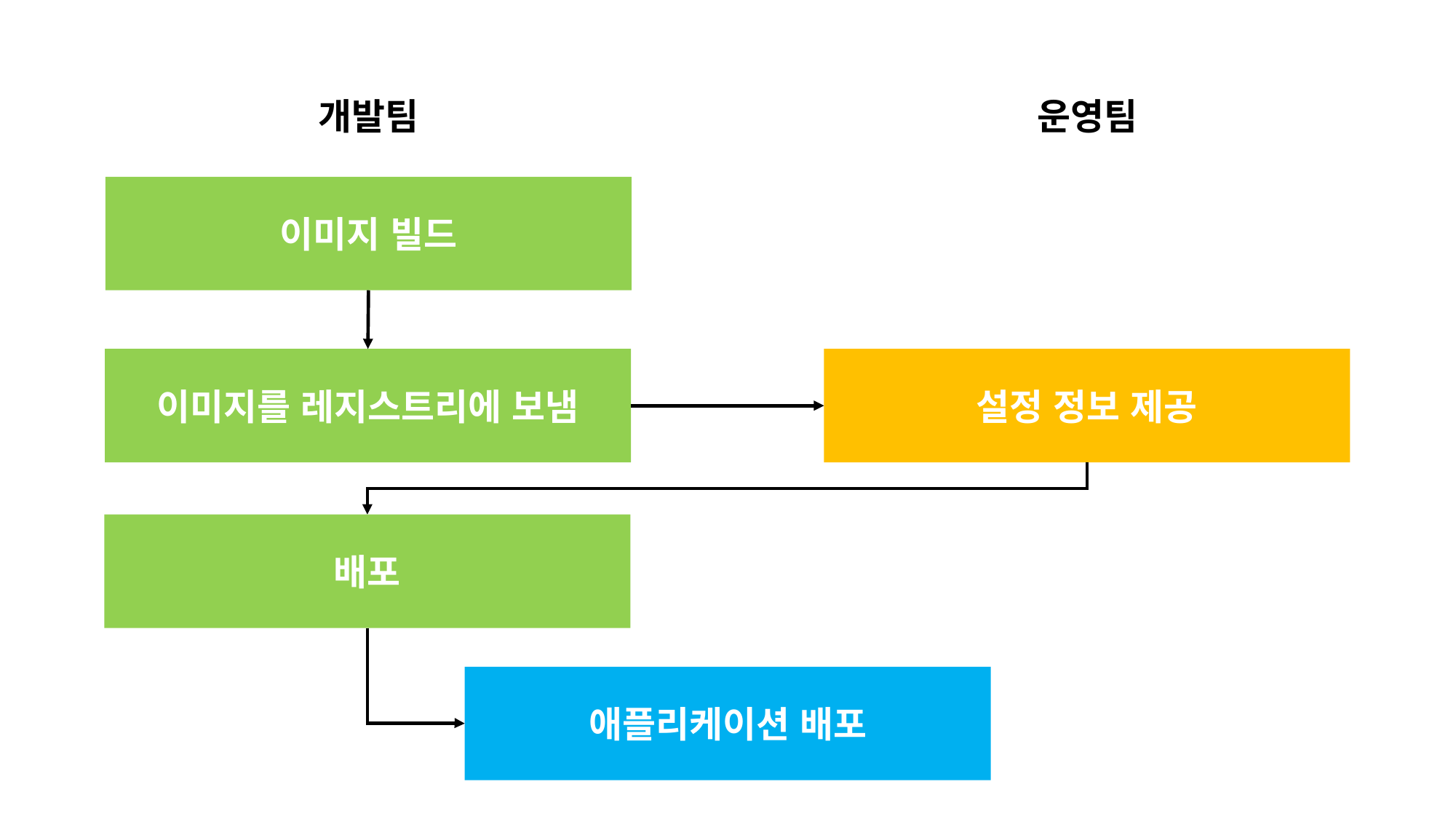

운영팀
개발팀
이미지 빌드
이미지를 레지스트리에 보냄
설정 정보 제공
배포
애플리케이션 배포